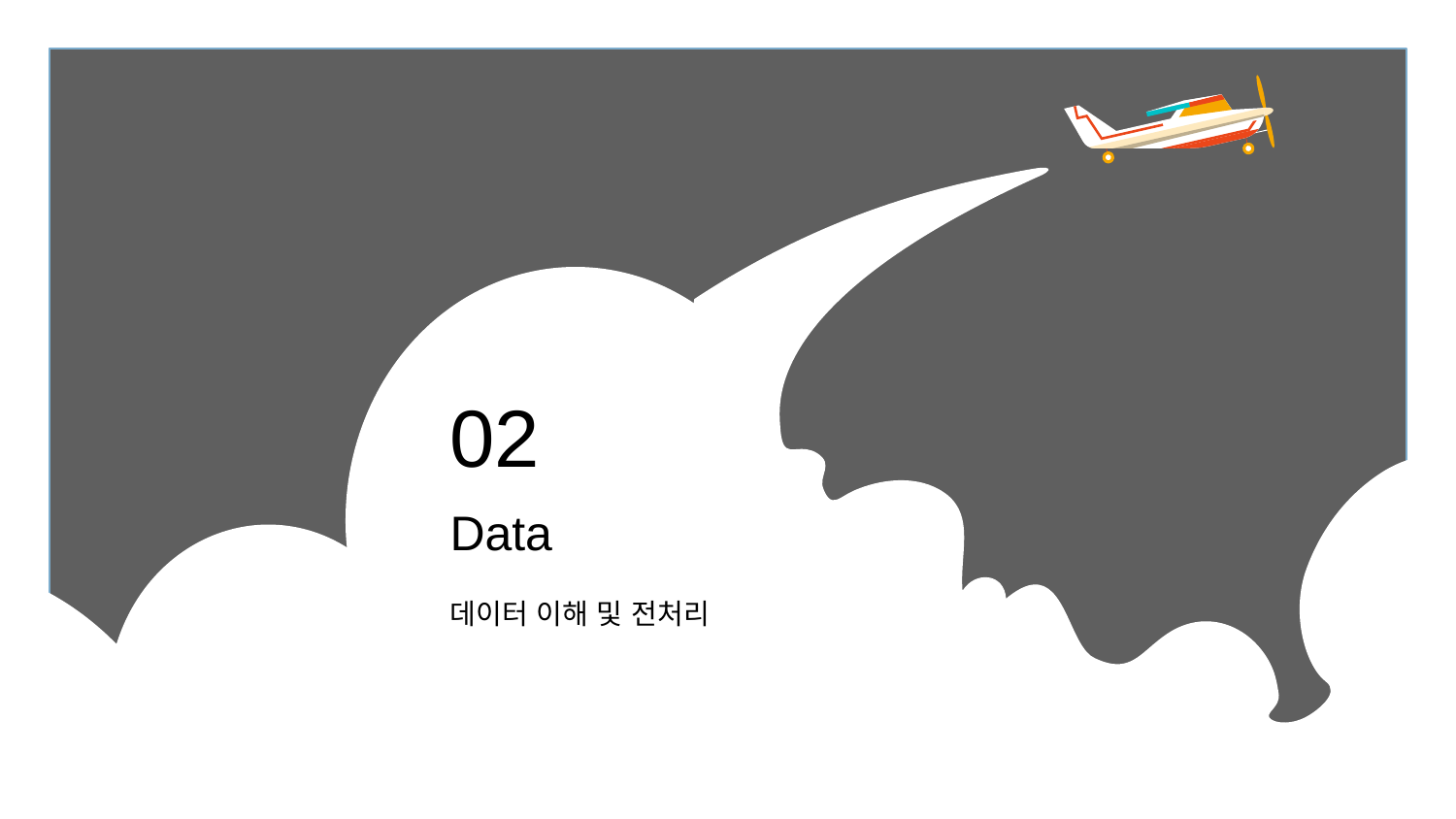

02
# Data
데이터 이해 및 전처리